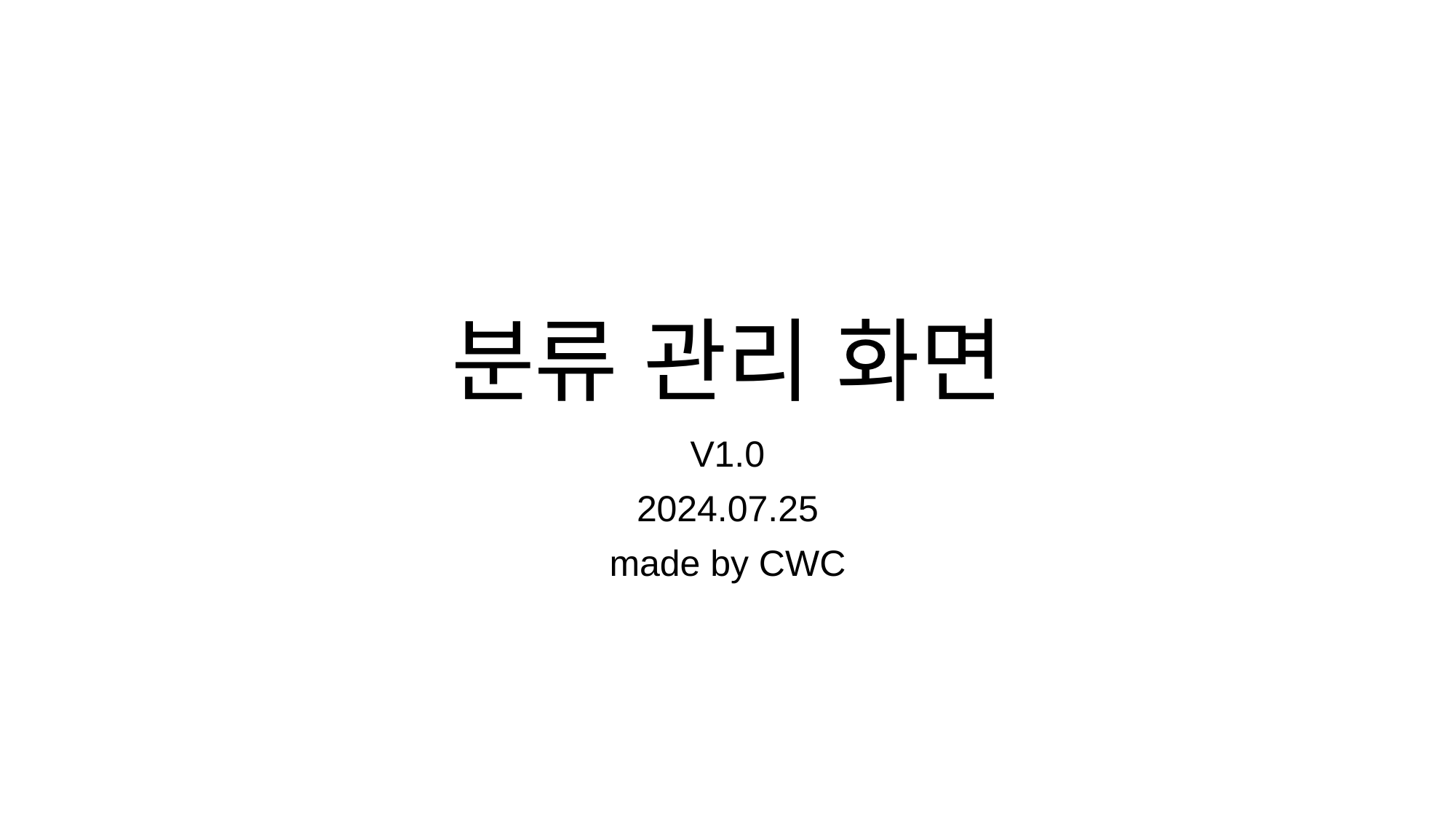

# 분류 관리 화면
V1.0
2024.07.25
made by CWC